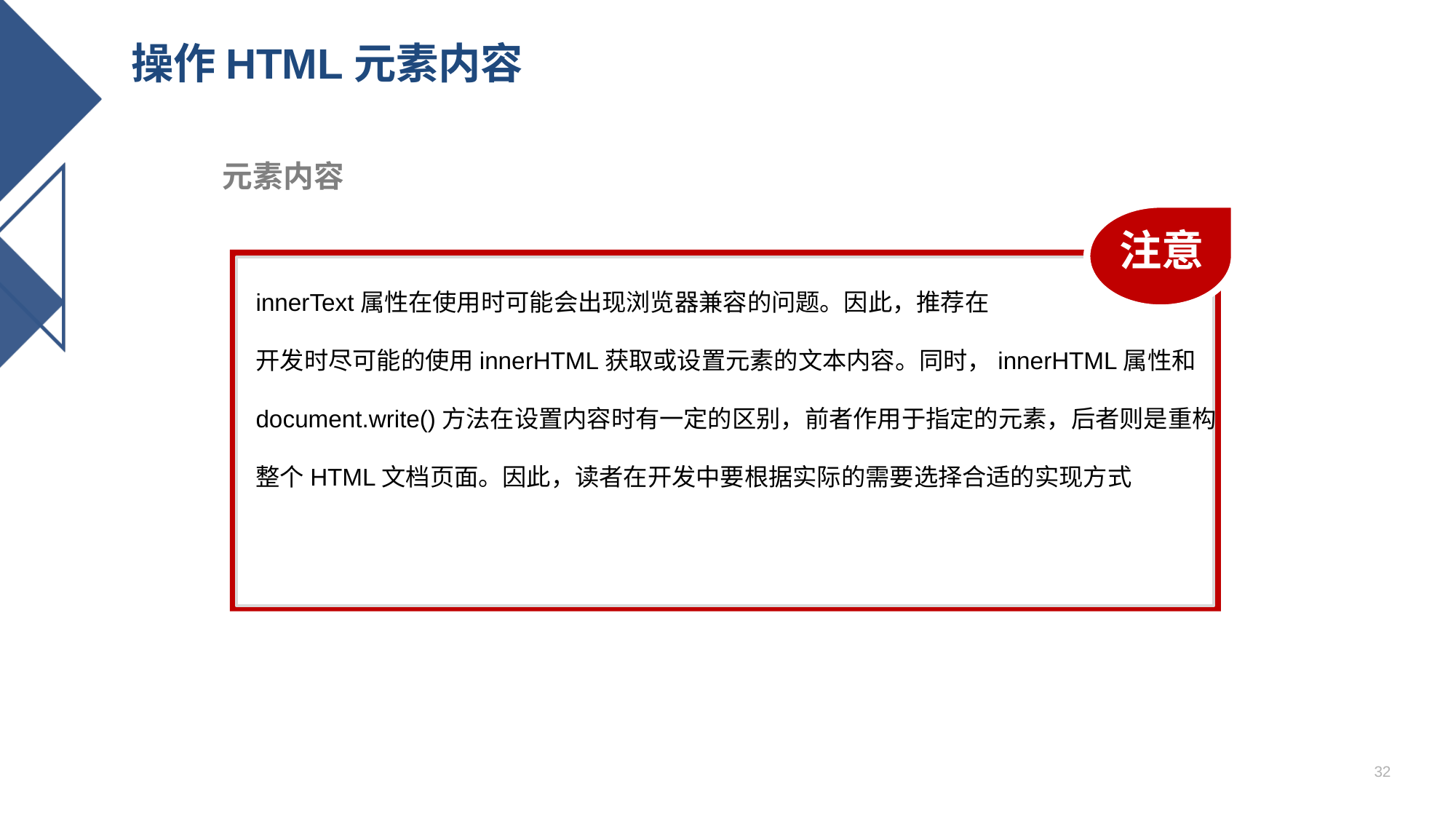

# 操作HTML元素内容
元素内容

注意

innerText属性在使用时可能会出现浏览器兼容的问题。因此，推荐在
开发时尽可能的使用innerHTML获取或设置元素的文本内容。同时，innerHTML属性和document.write()方法在设置内容时有一定的区别，前者作用于指定的元素，后者则是重构整个HTML文档页面。因此，读者在开发中要根据实际的需要选择合适的实现方式
32